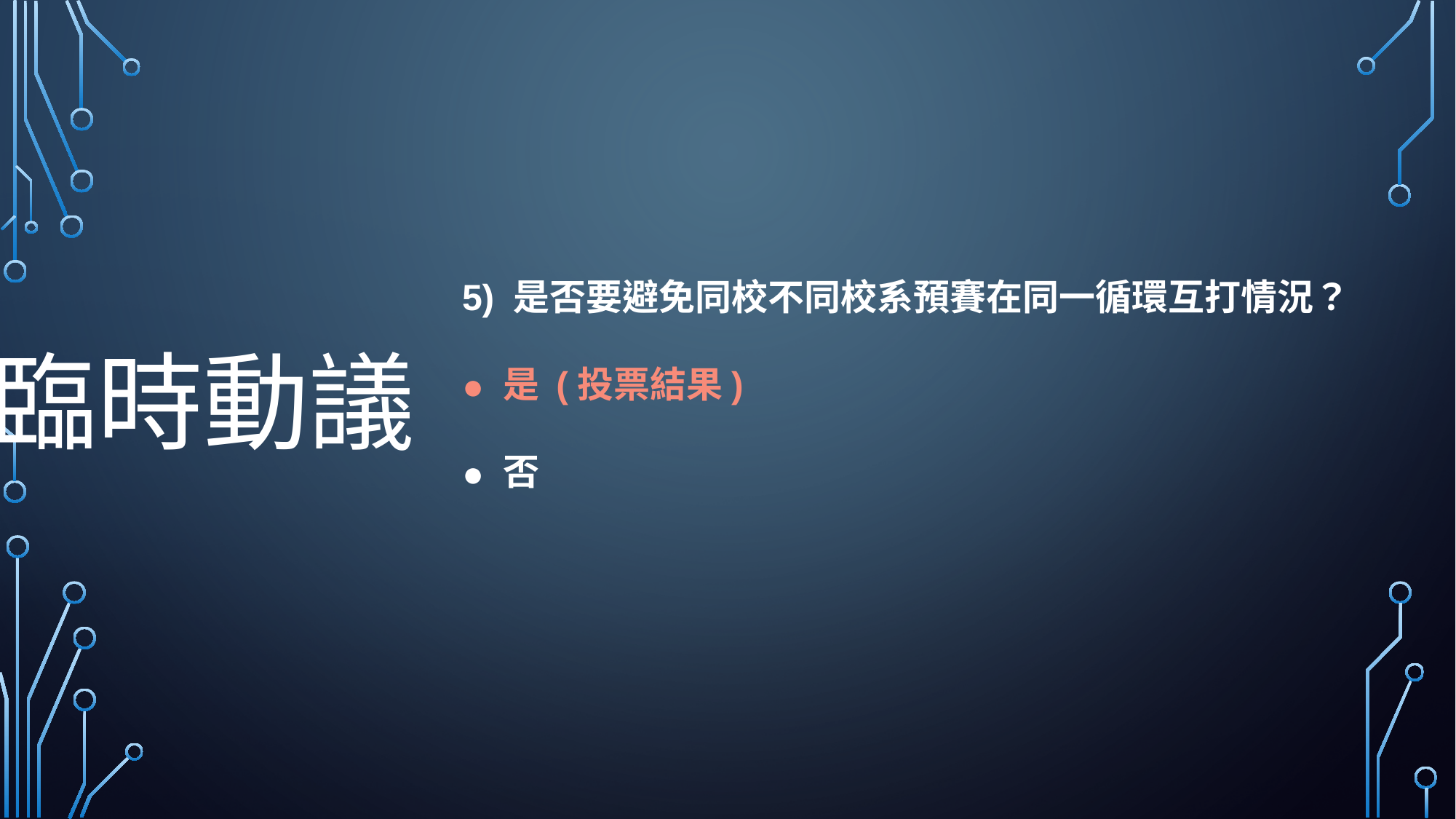

臨時動議
5) 是否要避免同校不同校系預賽在同一循環互打情況？

是 (投票結果)

否